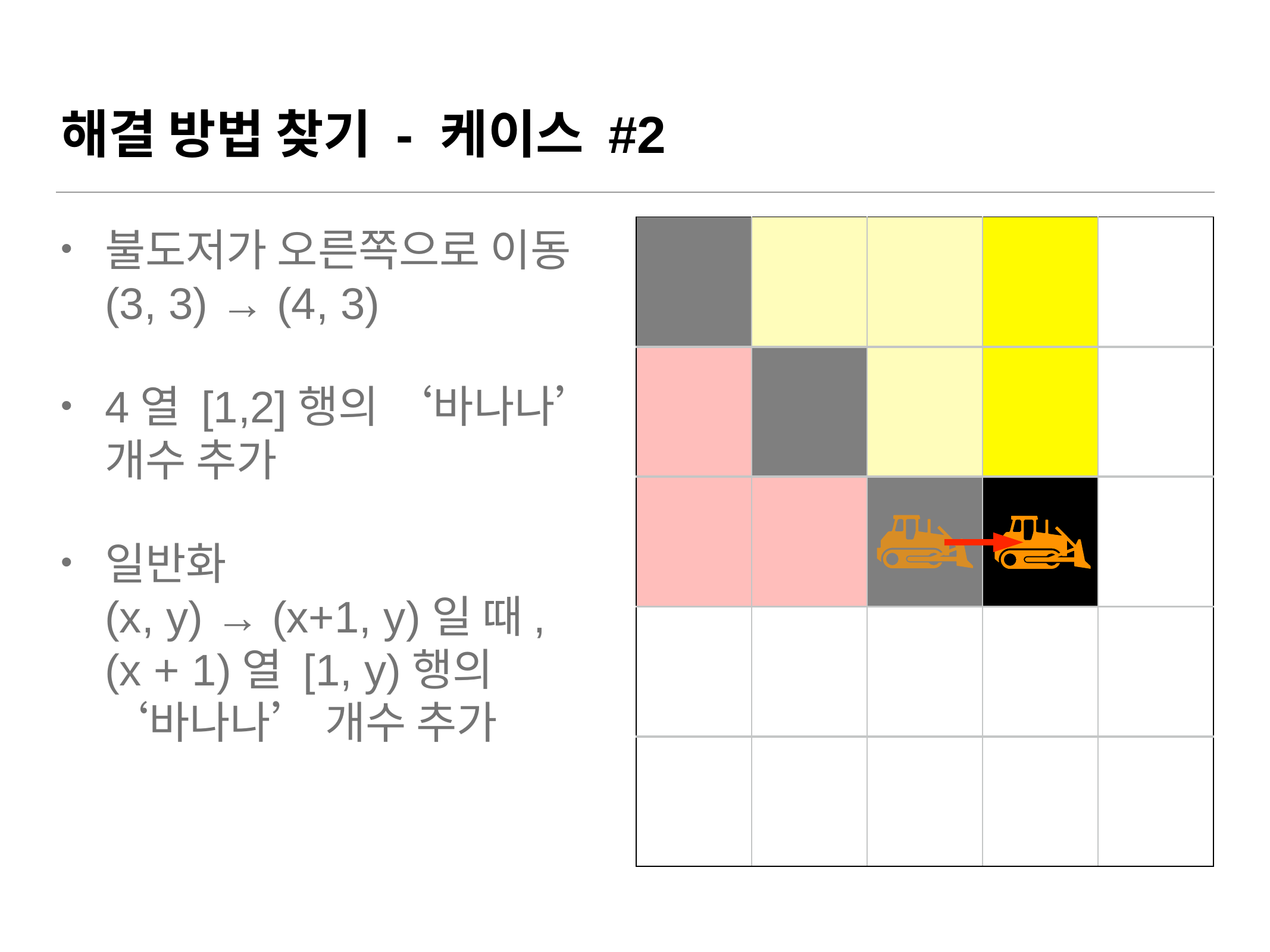

# 해결 방법 찾기 - 케이스 #2
불도저가 오른쪽으로 이동
(3, 3) → (4, 3)
4열 [1,2]행의 ‘바나나’
개수 추가
일반화
(x, y) → (x+1, y)일 때,
(x + 1)열 [1, y)행의
‘바나나’ 개수 추가
|  |  |  |  |  |
| --- | --- | --- | --- | --- |
|  |  |  |  |  |
|  |  |  |  |  |
|  |  |  |  |  |
|  |  |  |  |  |